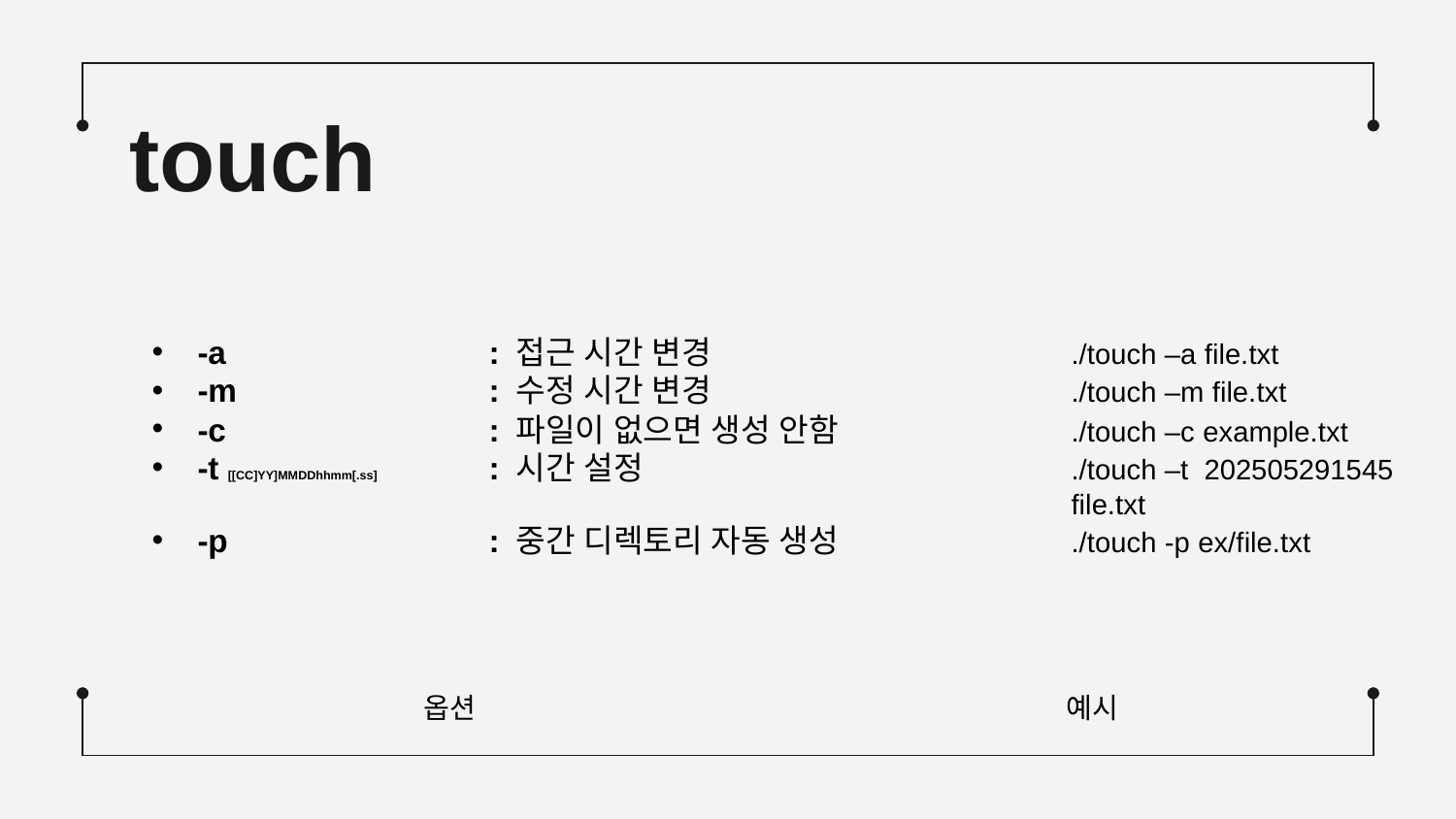

# touch
-a		: 접근 시간 변경			./touch –a file.txt
-m		: 수정 시간 변경			./touch –m file.txt
-c		: 파일이 없으면 생성 안함		./touch –c example.txt
-t [[CC]YY]MMDDhhmm[.ss]	: 시간 설정			./touch –t  202505291545 						file.txt
-p		: 중간 디렉토리 자동 생성		./touch -p ex/file.txt
예시
옵션